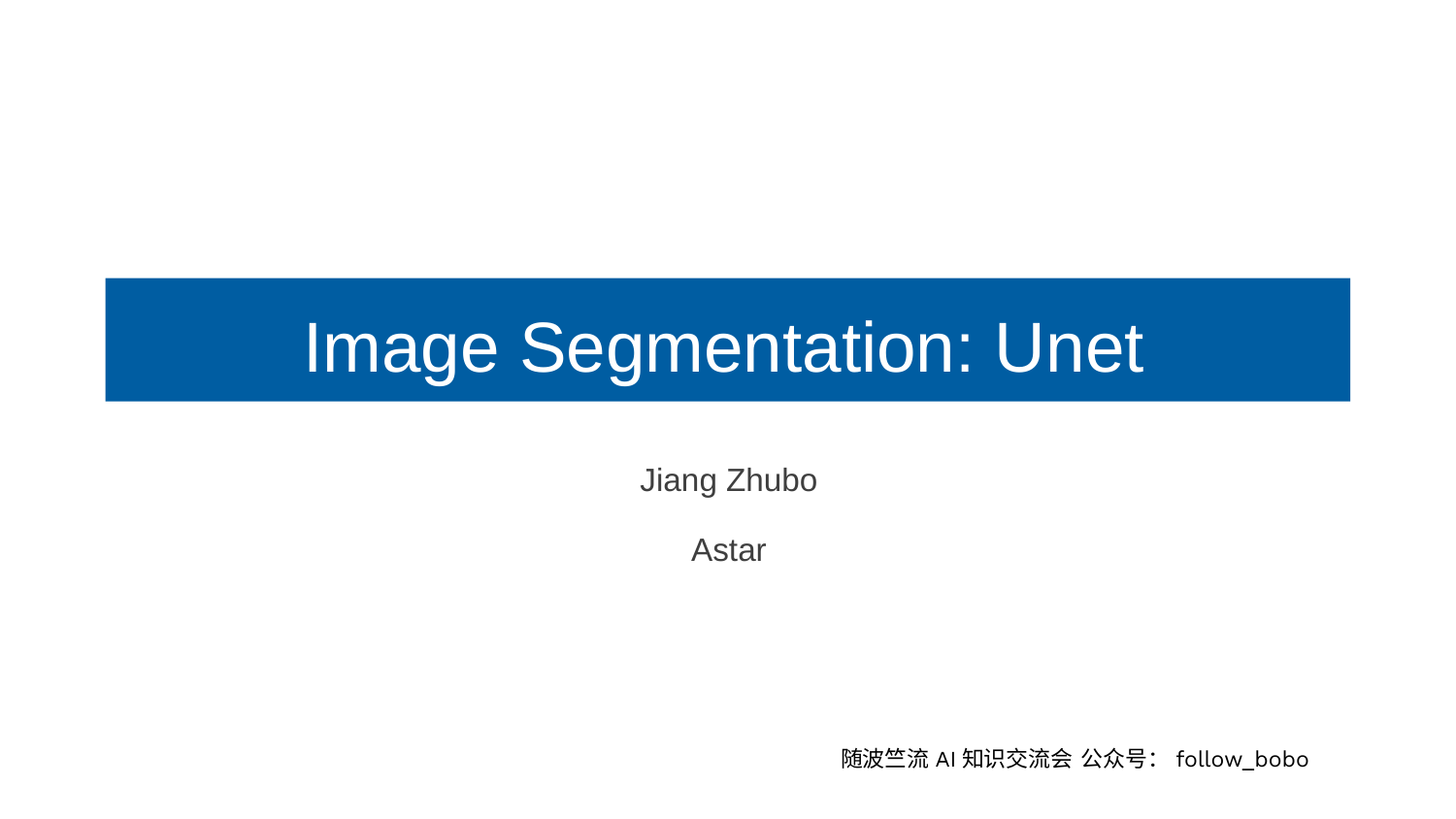

Image Segmentation: Unet
Jiang Zhubo
Astar

随波竺流AI知识交流会 公众号：follow_bobo